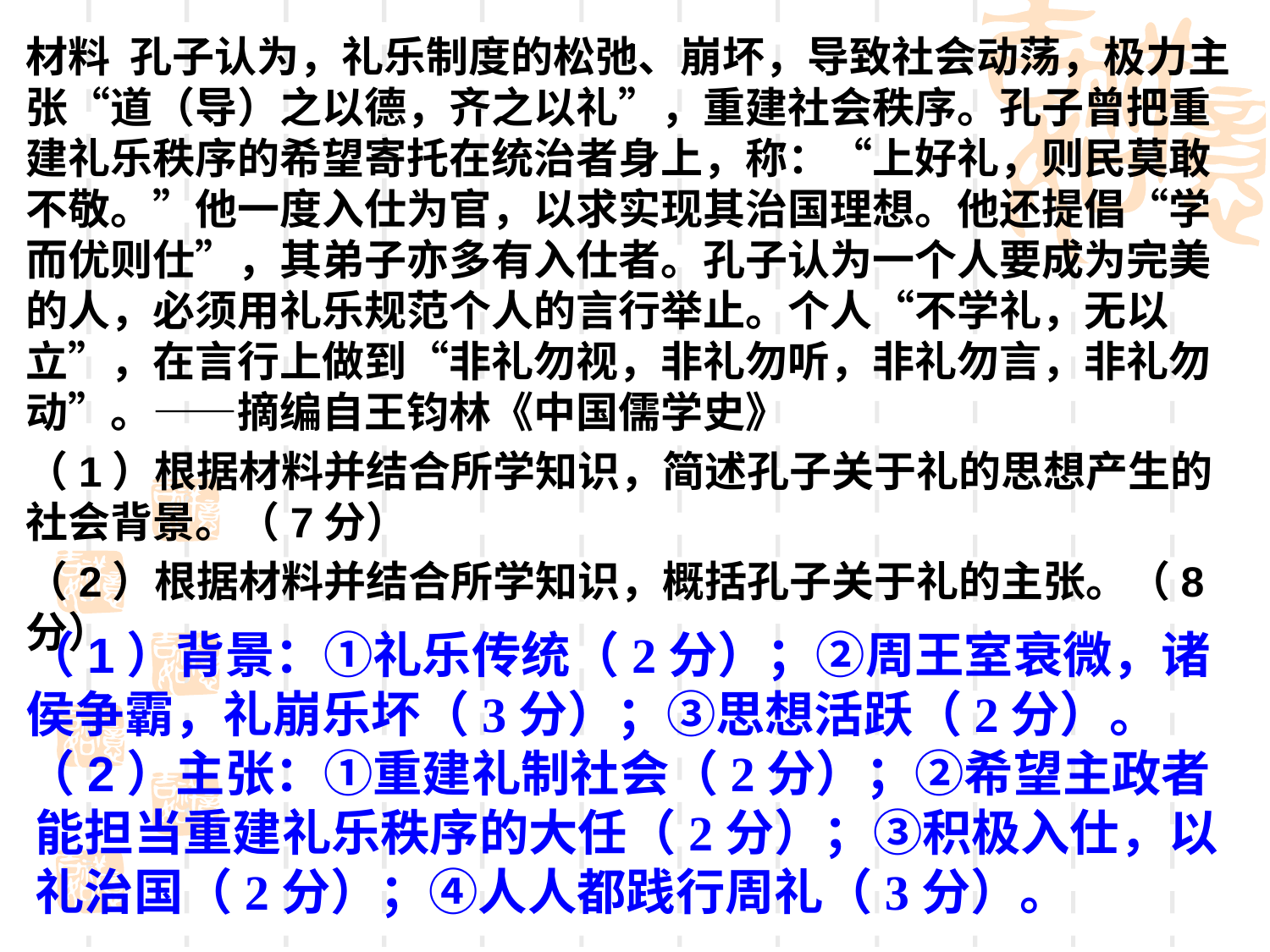

材料  孔子认为，礼乐制度的松弛、崩坏，导致社会动荡，极力主张“道（导）之以德，齐之以礼”，重建社会秩序。孔子曾把重建礼乐秩序的希望寄托在统治者身上，称：“上好礼，则民莫敢不敬。”他一度入仕为官，以求实现其治国理想。他还提倡“学而优则仕”，其弟子亦多有入仕者。孔子认为一个人要成为完美的人，必须用礼乐规范个人的言行举止。个人“不学礼，无以立”，在言行上做到“非礼勿视，非礼勿听，非礼勿言，非礼勿动”。——摘编自王钧林《中国儒学史》
（1）根据材料并结合所学知识，简述孔子关于礼的思想产生的社会背景。（7分）
（2）根据材料并结合所学知识，概括孔子关于礼的主张。（8分）
（1）背景：①礼乐传统（2分）；②周王室衰微，诸侯争霸，礼崩乐坏（3分）；③思想活跃（2分）。（2）主张：①重建礼制社会（2分）；②希望主政者能担当重建礼乐秩序的大任（2分）；③积极入仕，以礼治国（2分）；④人人都践行周礼（3分）。